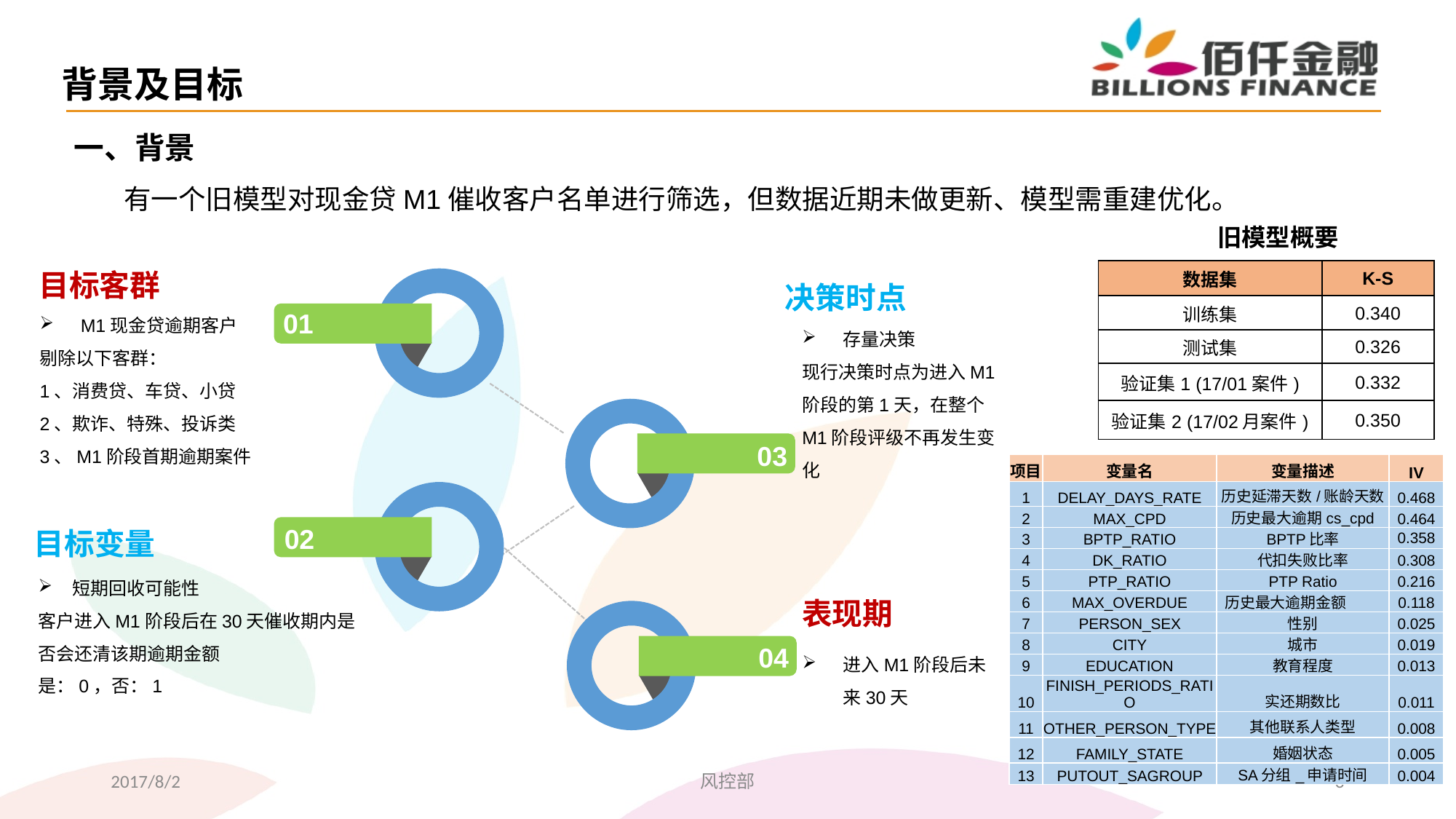

背景及目标
一、背景
       有一个旧模型对现金贷M1催收客户名单进行筛选，但数据近期未做更新、模型需重建优化。
旧模型概要
目标客群
| 数据集 | K-S |
| --- | --- |
| 训练集 | 0.340 |
| 测试集 | 0.326 |
| 验证集1 (17/01案件) | 0.332 |
| 验证集2 (17/02月案件) | 0.350 |

决策时点
M1现金贷逾期客户
剔除以下客群：
1、消费贷、车贷、小贷
2、欺诈、特殊、投诉类
3、M1阶段首期逾期案件

01
存量决策
现行决策时点为进入M1阶段的第1天，在整个M1阶段评级不再发生变化

03
| 项目 | 变量名 | 变量描述 | IV |
| --- | --- | --- | --- |
| 1 | DELAY\_DAYS\_RATE | 历史延滞天数/账龄天数 | 0.468 |
| 2 | MAX\_CPD | 历史最大逾期cs\_cpd | 0.464 |
| 3 | BPTP\_RATIO | BPTP比率 | 0.358 |
| 4 | DK\_RATIO | 代扣失败比率 | 0.308 |
| 5 | PTP\_RATIO | PTP Ratio | 0.216 |
| 6 | MAX\_OVERDUE | 历史最大逾期金额 | 0.118 |
| 7 | PERSON\_SEX | 性别 | 0.025 |
| 8 | CITY | 城市 | 0.019 |
| 9 | EDUCATION | 教育程度 | 0.013 |
| 10 | FINISH\_PERIODS\_RATIO | 实还期数比 | 0.011 |
| 11 | OTHER\_PERSON\_TYPE | 其他联系人类型 | 0.008 |
| 12 | FAMILY\_STATE | 婚姻状态 | 0.005 |
| 13 | PUTOUT\_SAGROUP | SA分组\_申请时间 | 0.004 |

02
目标变量

短期回收可能性
客户进入M1阶段后在30天催收期内是否会还清该期逾期金额
是：0，否：1
表现期

04
进入M1阶段后未来30天

2017/8/2
风控部
3